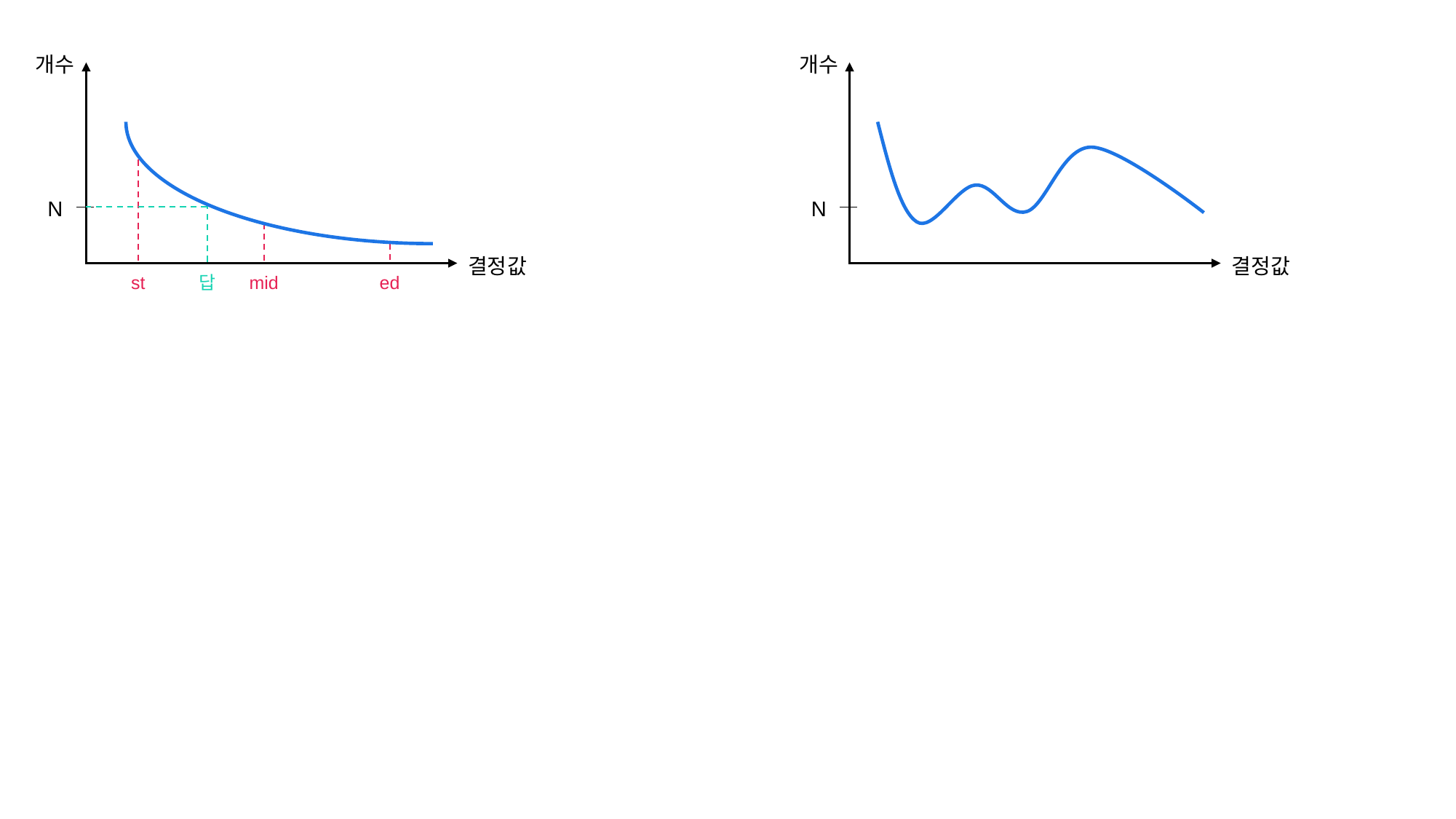

개수
개수

N
N
결정값
결정값
st
답
mid
ed